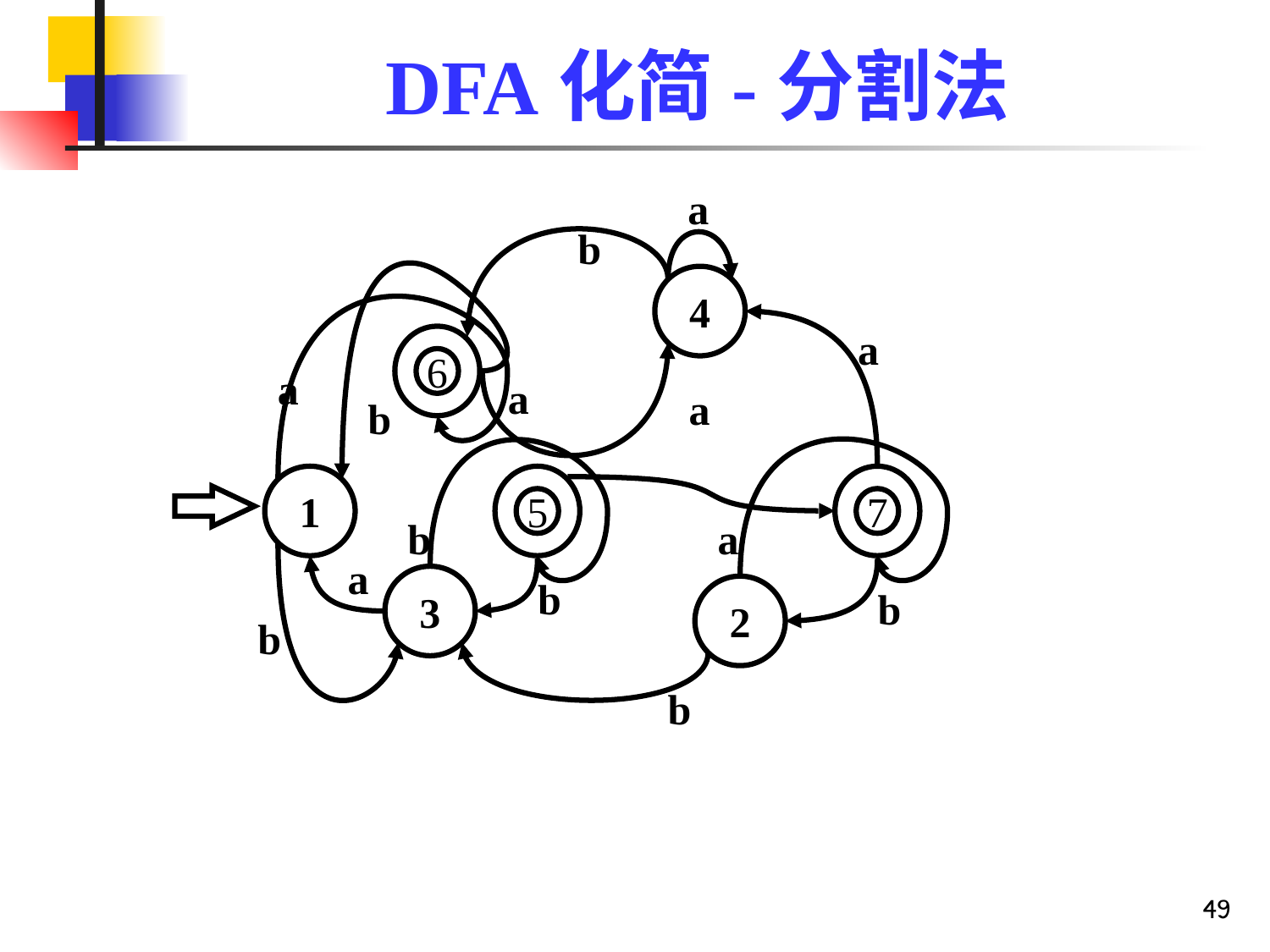

# DFA化简-分割法
a
b
4
a
6
a
a
a
b
1
5
7

b
a
a
3
b
2
b
b
b
49